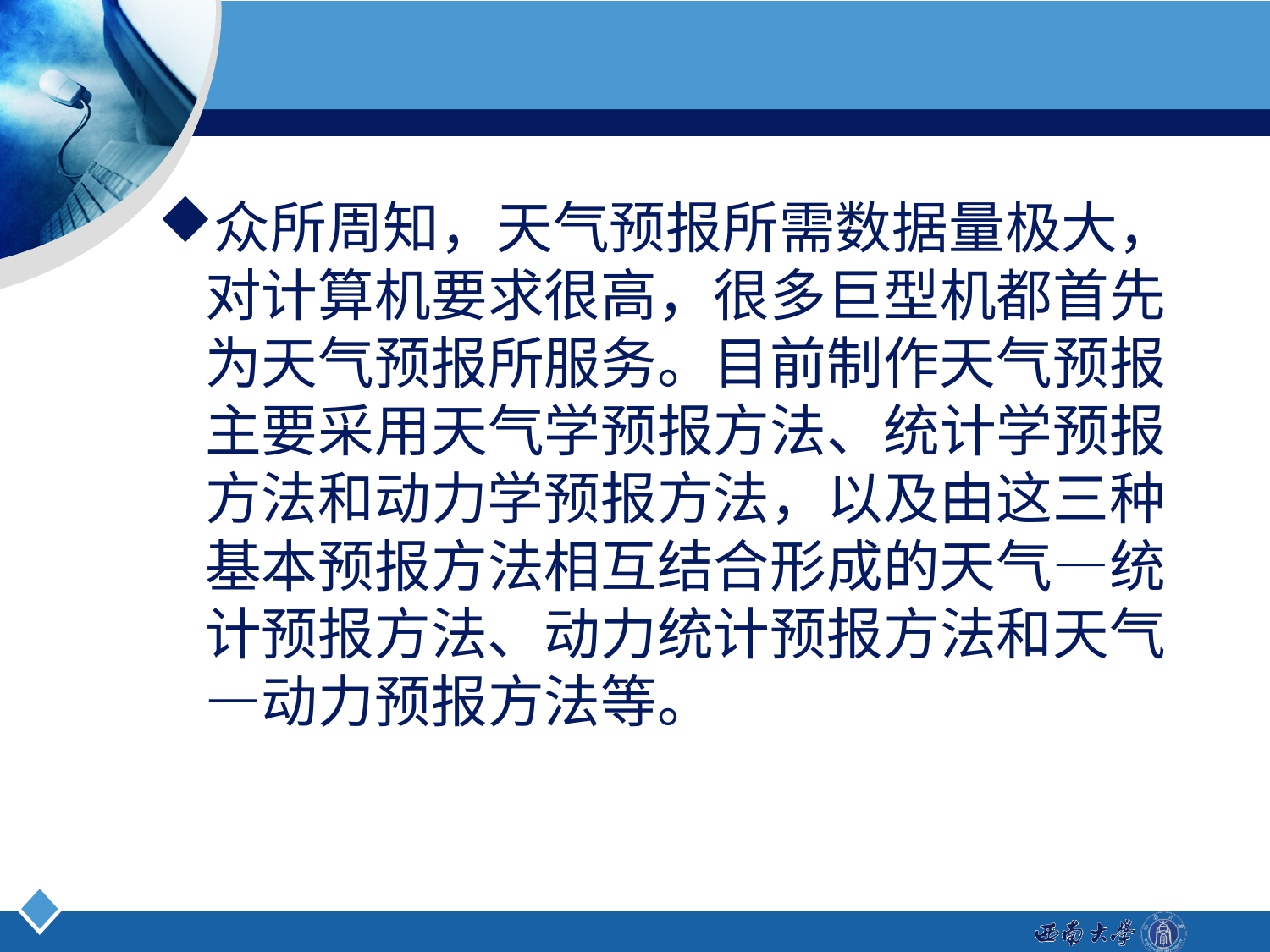

众所周知，天气预报所需数据量极大，对计算机要求很高，很多巨型机都首先为天气预报所服务。目前制作天气预报主要采用天气学预报方法、统计学预报方法和动力学预报方法，以及由这三种基本预报方法相互结合形成的天气—统计预报方法、动力统计预报方法和天气—动力预报方法等。